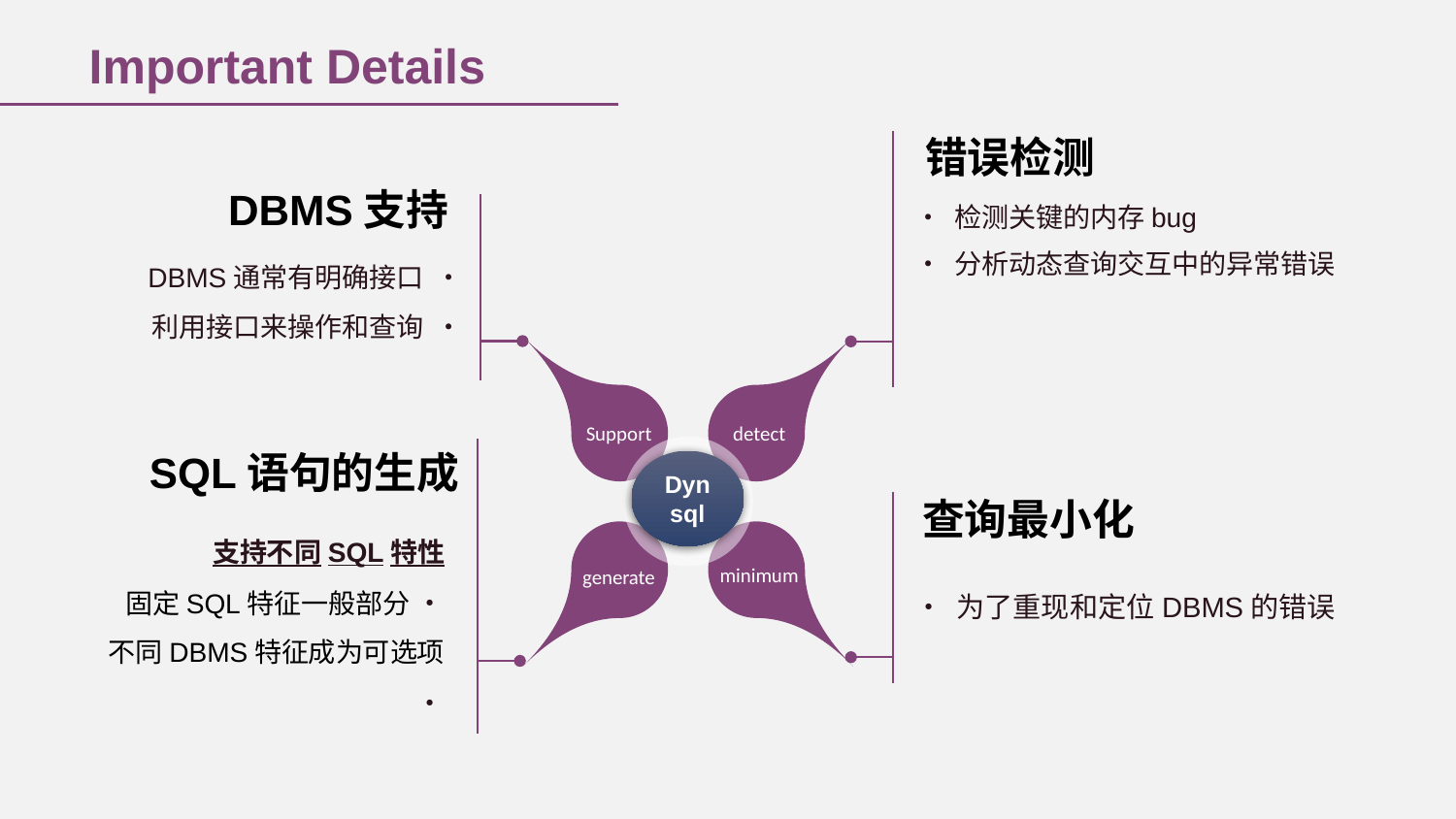

Important Details
错误检测
• 检测关键的内存bug
• 分析动态查询交互中的异常错误
DBMS支持
DBMS通常有明确接口  •
利用接口来操作和查询  •

Support
detect

minimum
generate
SQL语句的生成
支持不同SQL特性
固定SQL特征一般部分 •
不同DBMS特征成为可选项 •
查询最小化
• 为了重现和定位DBMS的错误
Dynsql